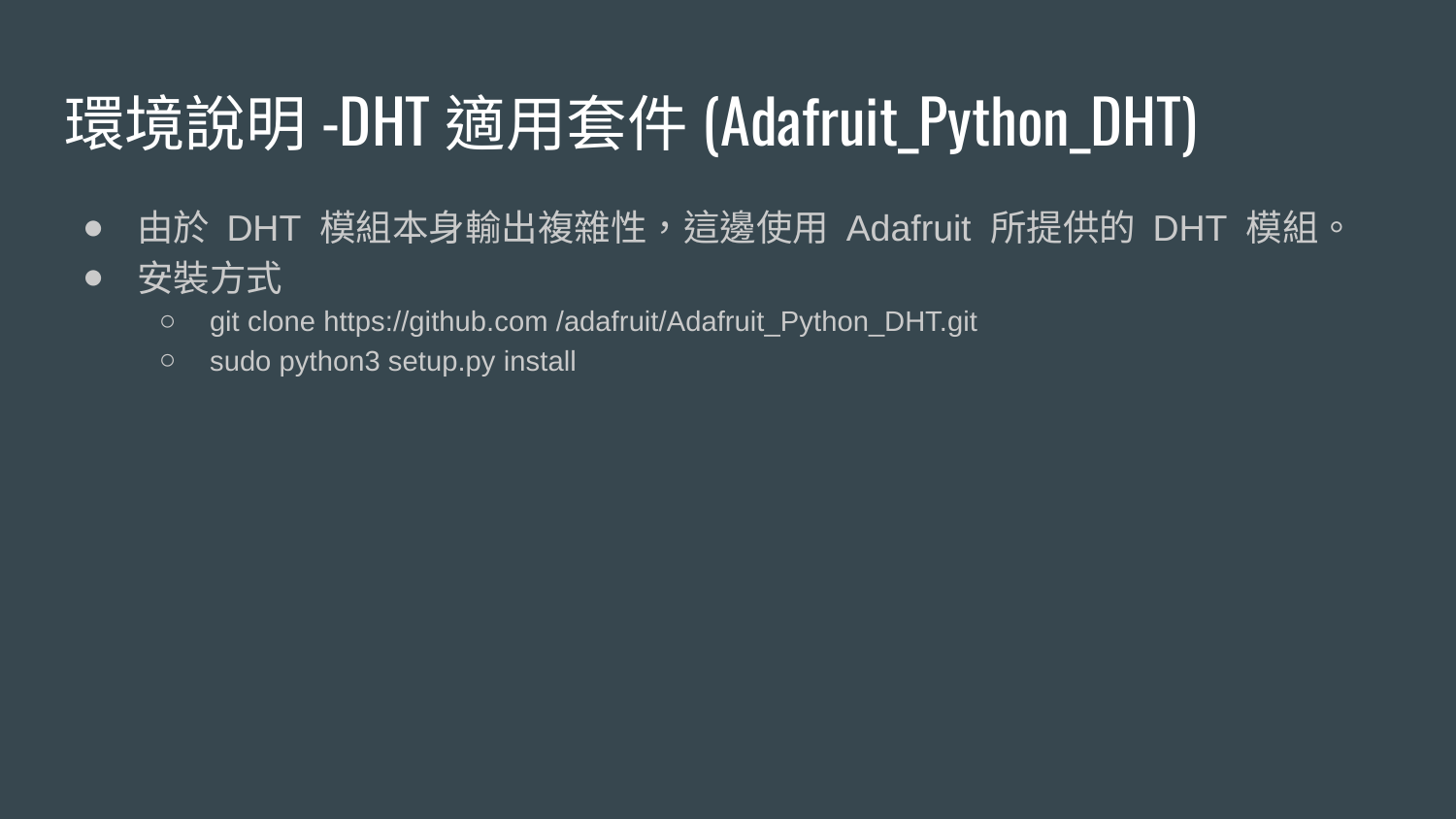

# 環境說明-DHT適用套件(Adafruit_Python_DHT)
由於 DHT 模組本身輸出複雜性，這邊使用 Adafruit 所提供的 DHT 模組。
安裝方式
git clone https://github.com /adafruit/Adafruit_Python_DHT.git
sudo python3 setup.py install